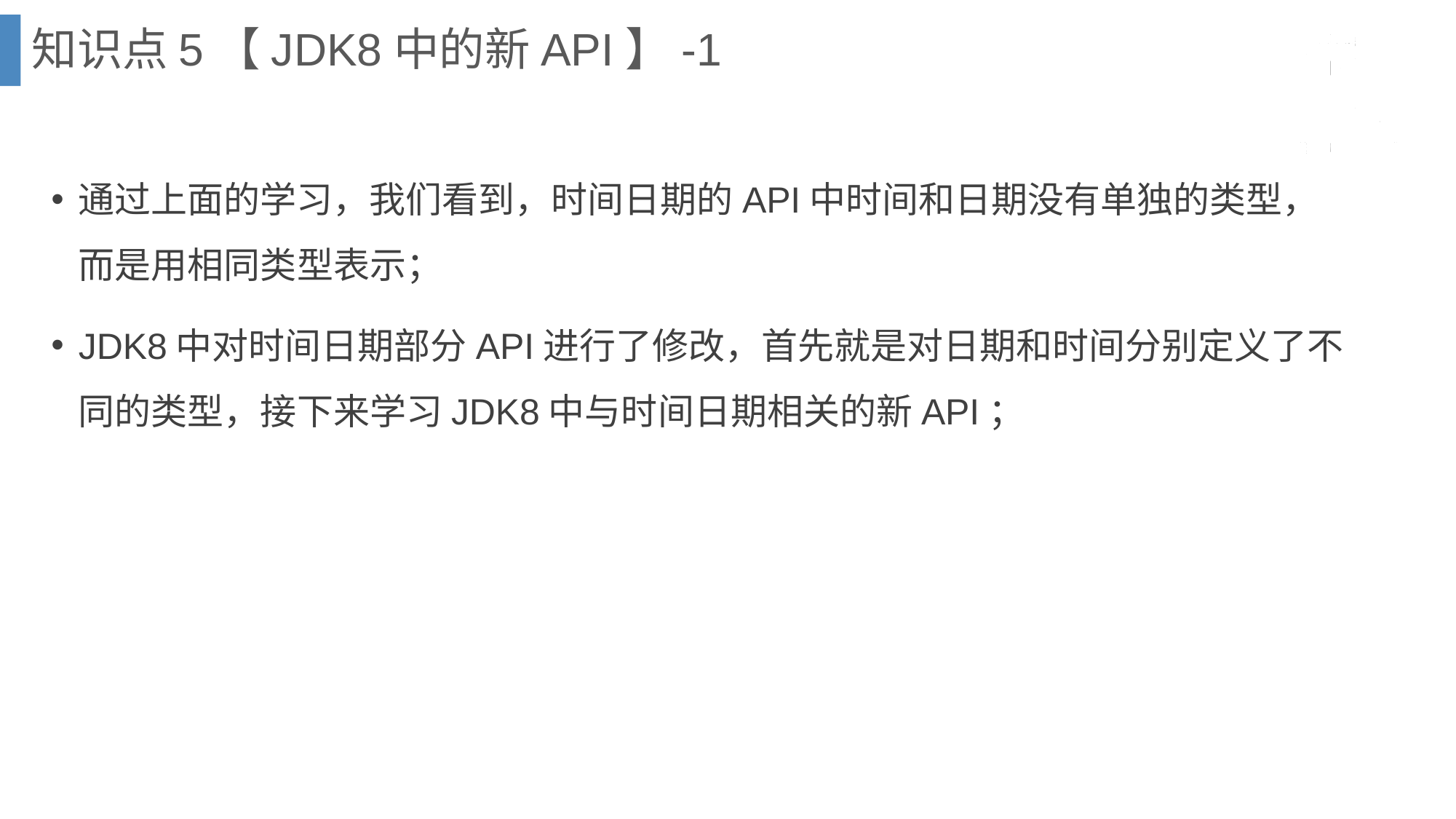

知识点5【JDK8中的新API】-1
通过上面的学习，我们看到，时间日期的API中时间和日期没有单独的类型，而是用相同类型表示；
JDK8中对时间日期部分API进行了修改，首先就是对日期和时间分别定义了不同的类型，接下来学习JDK8中与时间日期相关的新API；